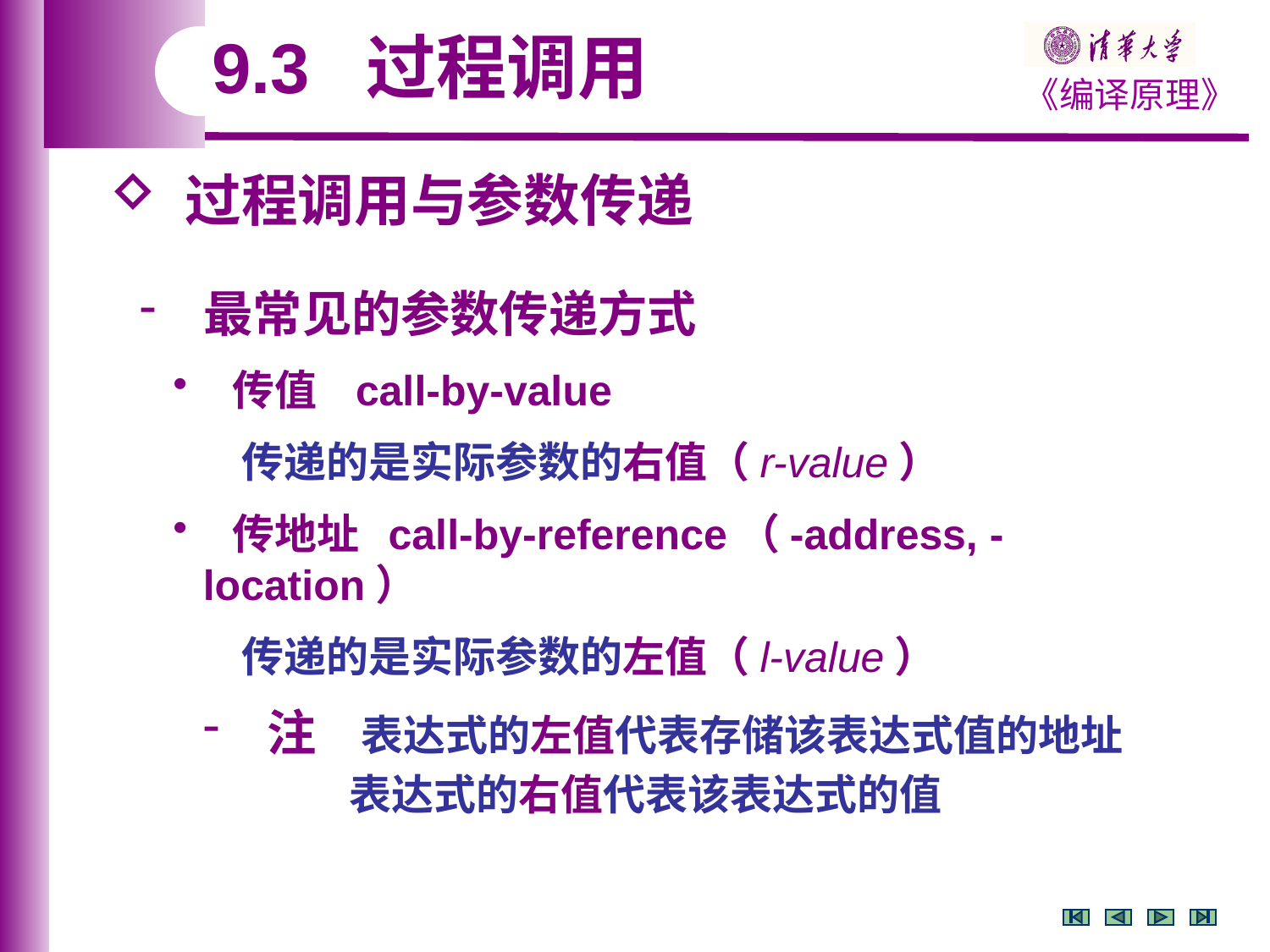

9.3  过程调用
 过程调用与参数传递
  最常见的参数传递方式

  传值   call-by-value

   传递的是实际参数的右值（r-value）

  传地址  call-by-reference（-address, -location）

   传递的是实际参数的左值（l-value）

  注    表达式的左值代表存储该表达式值的地址
            表达式的右值代表该表达式的值